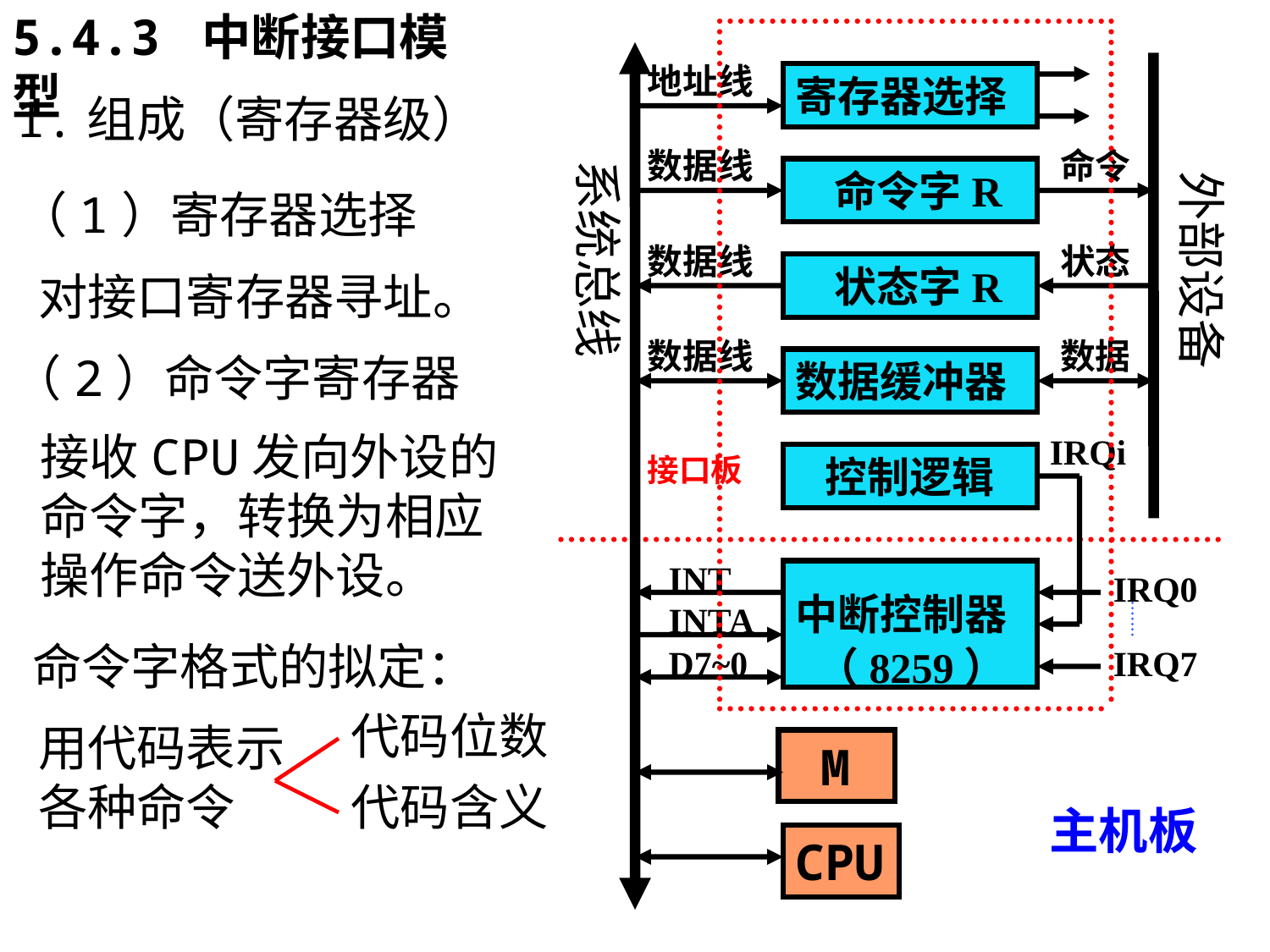

5.4.3 中断接口模型

地址线

寄存器选择

数据线
命令
系统总线
   命令字R
外部设备

数据线
状态
   状态字R

数据线
数据
数据缓冲器

IRQi
  控制逻辑

INT

IRQ0
中断控制器

INTA

D7~0
（8259）
IRQ7

1.组成（寄存器级）
（1）寄存器选择
对接口寄存器寻址。
（2）命令字寄存器
接收CPU发向外设的命令字，转换为相应操作命令送外设。
接口板

命令字格式的拟定：
代码位数

用代码表示各种命令
 M

代码含义

主机板
CPU